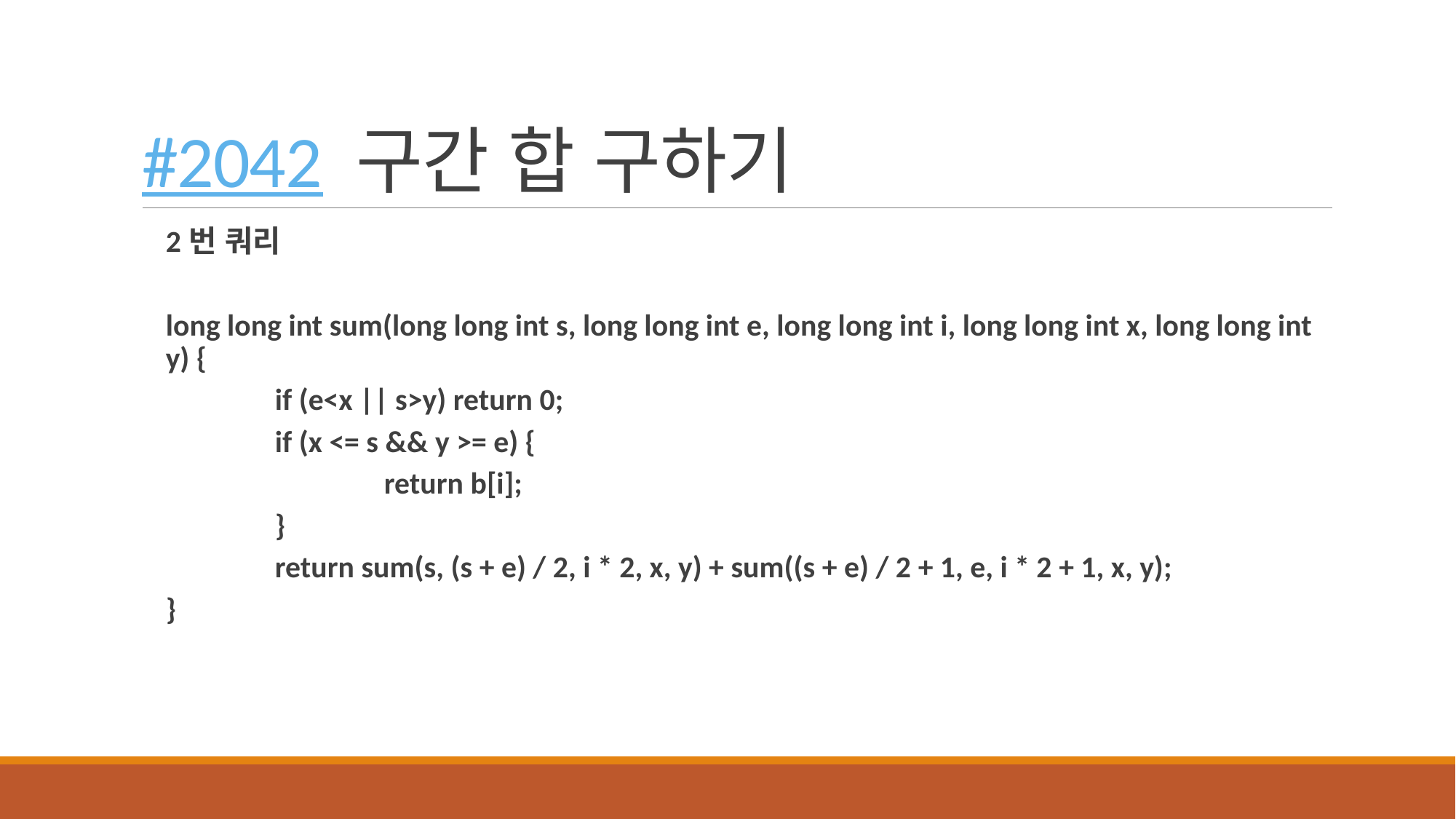

# #2042 구간 합 구하기
2번 쿼리

long long int sum(long long int s, long long int e, long long int i, long long int x, long long int y) {
	if (e<x || s>y) return 0;
	if (x <= s && y >= e) {
		return b[i];
	}
	return sum(s, (s + e) / 2, i * 2, x, y) + sum((s + e) / 2 + 1, e, i * 2 + 1, x, y);
}